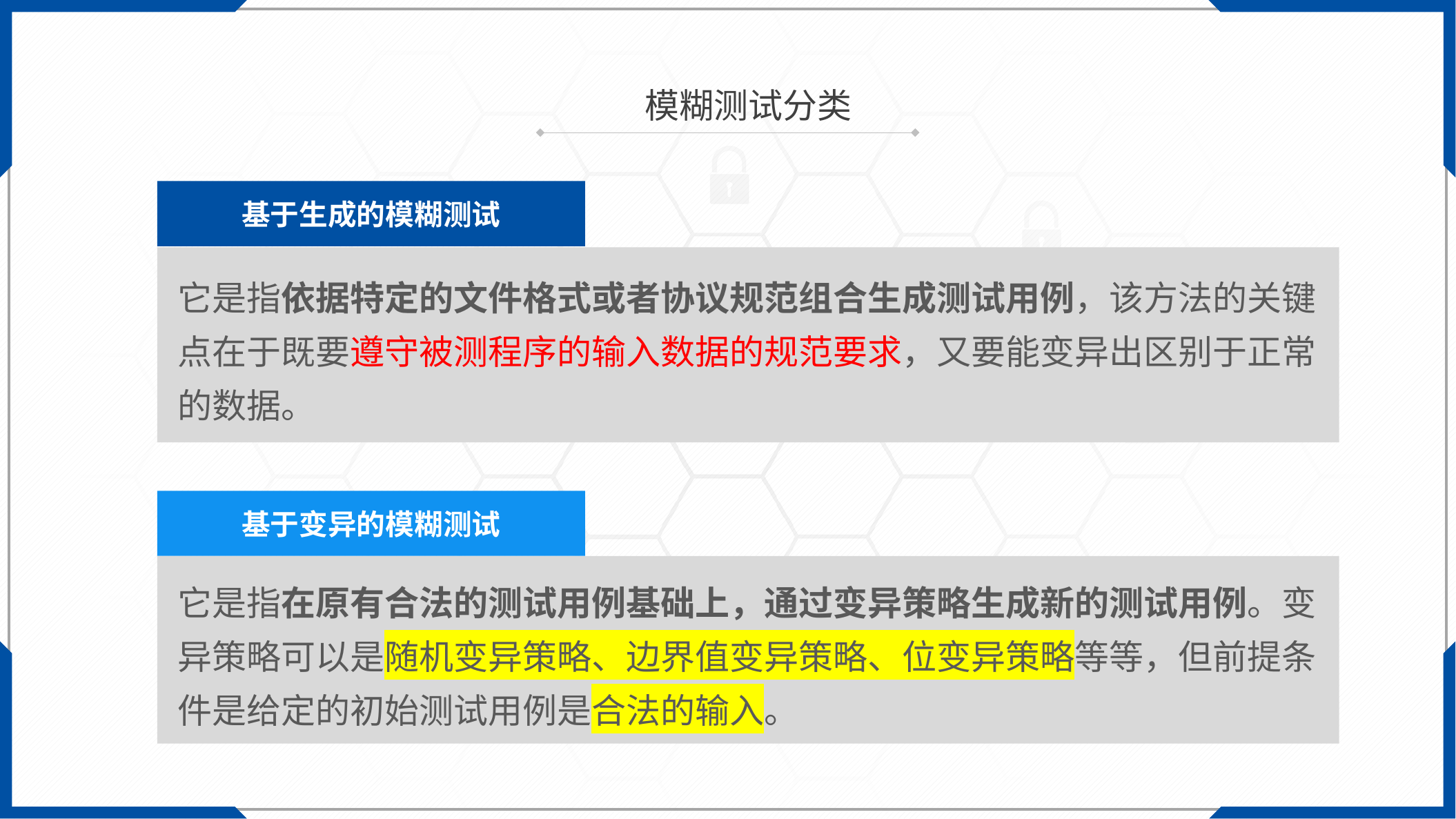

模糊测试分类
基于生成的模糊测试
它是指依据特定的文件格式或者协议规范组合生成测试用例，该方法的关键点在于既要遵守被测程序的输入数据的规范要求，又要能变异出区别于正常的数据。
基于变异的模糊测试
它是指在原有合法的测试用例基础上，通过变异策略生成新的测试用例。变异策略可以是随机变异策略、边界值变异策略、位变异策略等等，但前提条件是给定的初始测试用例是合法的输入。